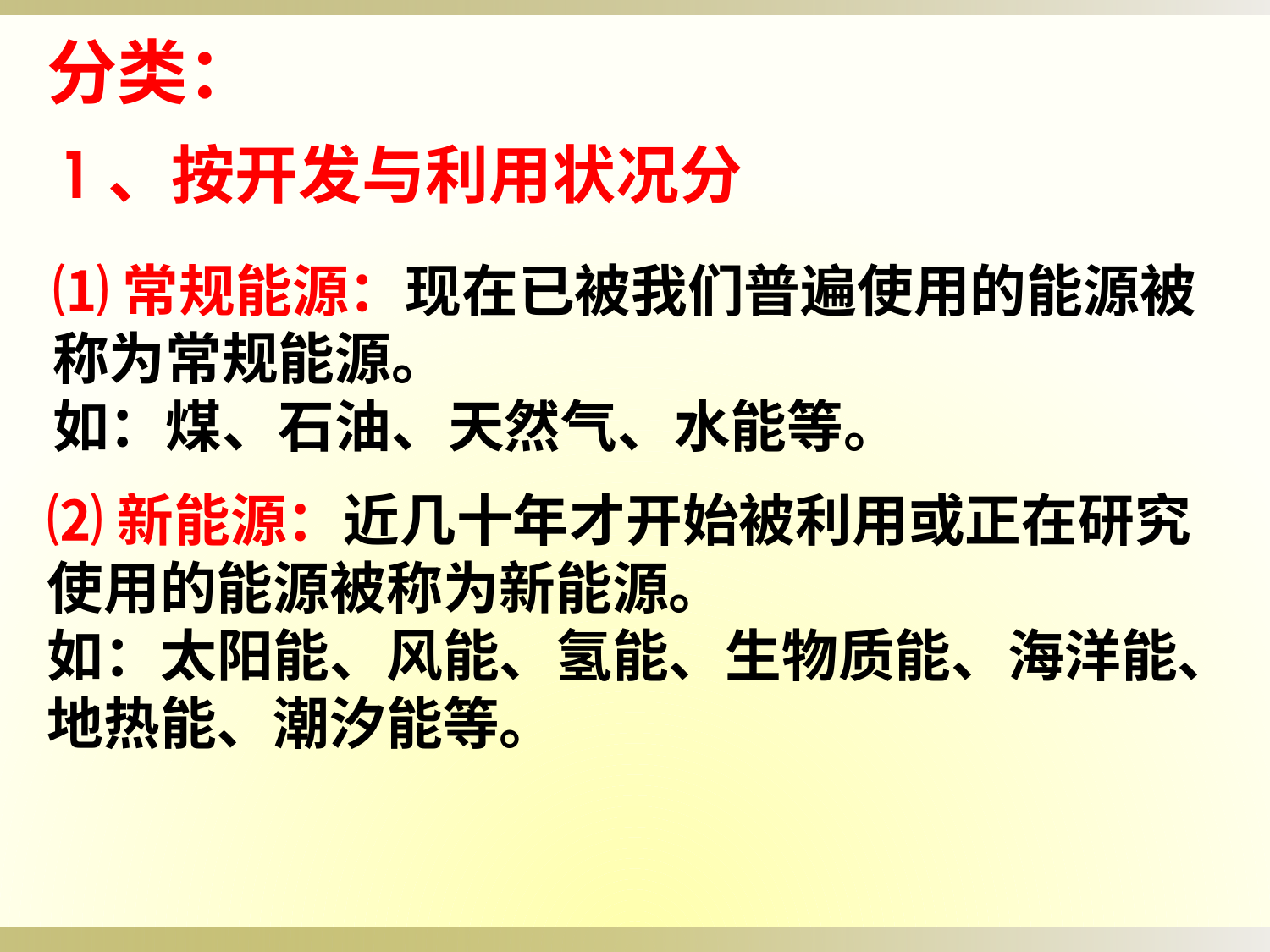

分类：
1、按开发与利用状况分
⑴常规能源：现在已被我们普遍使用的能源被称为常规能源。
如：煤、石油、天然气、水能等。
⑵新能源：近几十年才开始被利用或正在研究使用的能源被称为新能源。
如：太阳能、风能、氢能、生物质能、海洋能、地热能、潮汐能等。